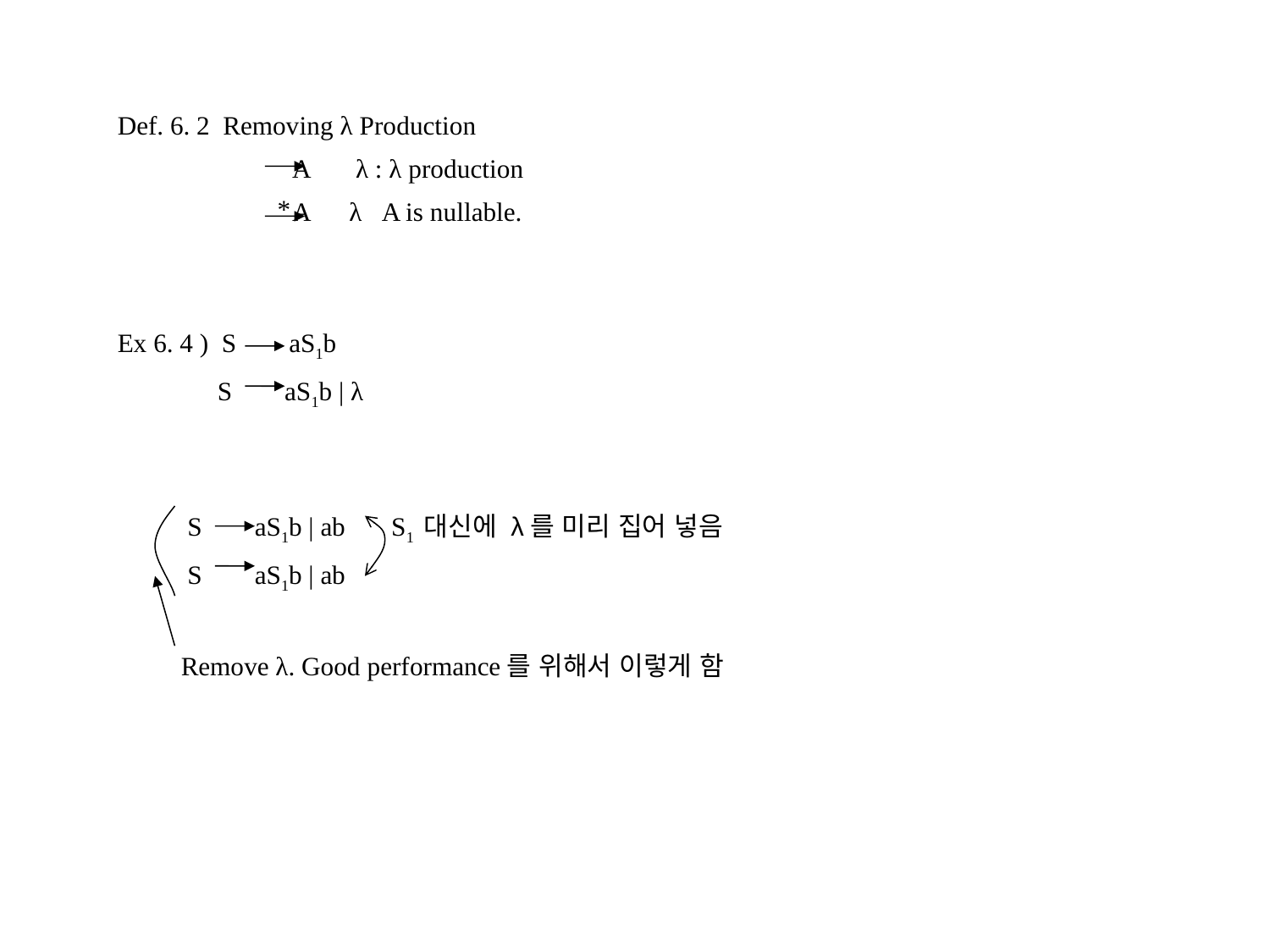

Def. 6. 2  Removing λ Production
		A       λ : λ production
		A      λ   A is nullable.

Ex 6. 4 )  S        aS1b
	        S        aS1b | λ

 S        aS1b | ab       S1 대신에 λ를 미리 집어 넣음
 S        aS1b | ab

Remove λ. Good performance를 위해서 이렇게 함

*